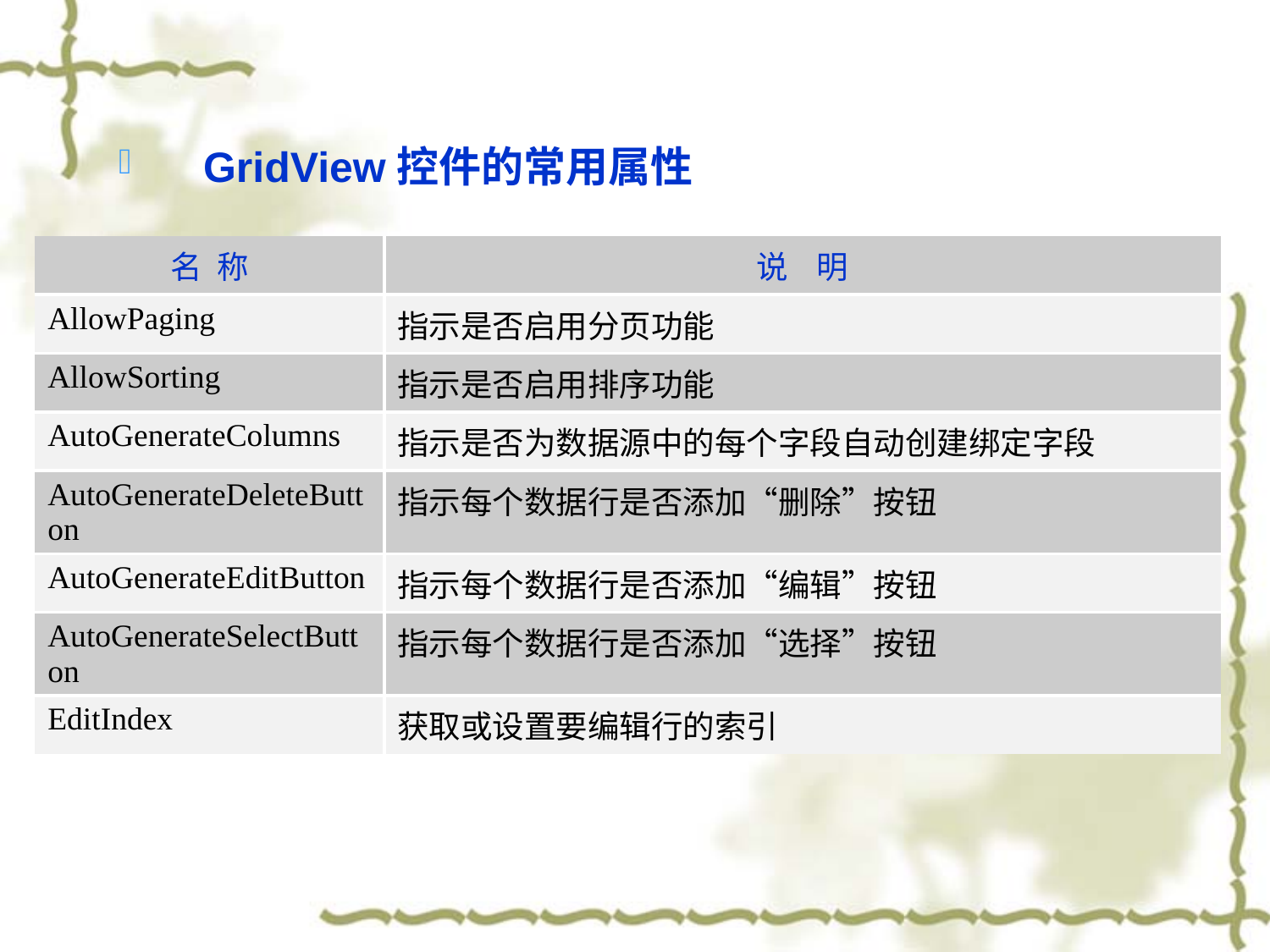

GridView控件的常用属性
| 名 称 | 说 明 |
| --- | --- |
| AllowPaging | 指示是否启用分页功能 |
| AllowSorting | 指示是否启用排序功能 |
| AutoGenerateColumns | 指示是否为数据源中的每个字段自动创建绑定字段 |
| AutoGenerateDeleteButton | 指示每个数据行是否添加“删除”按钮 |
| AutoGenerateEditButton | 指示每个数据行是否添加“编辑”按钮 |
| AutoGenerateSelectButton | 指示每个数据行是否添加“选择”按钮 |
| EditIndex | 获取或设置要编辑行的索引 |